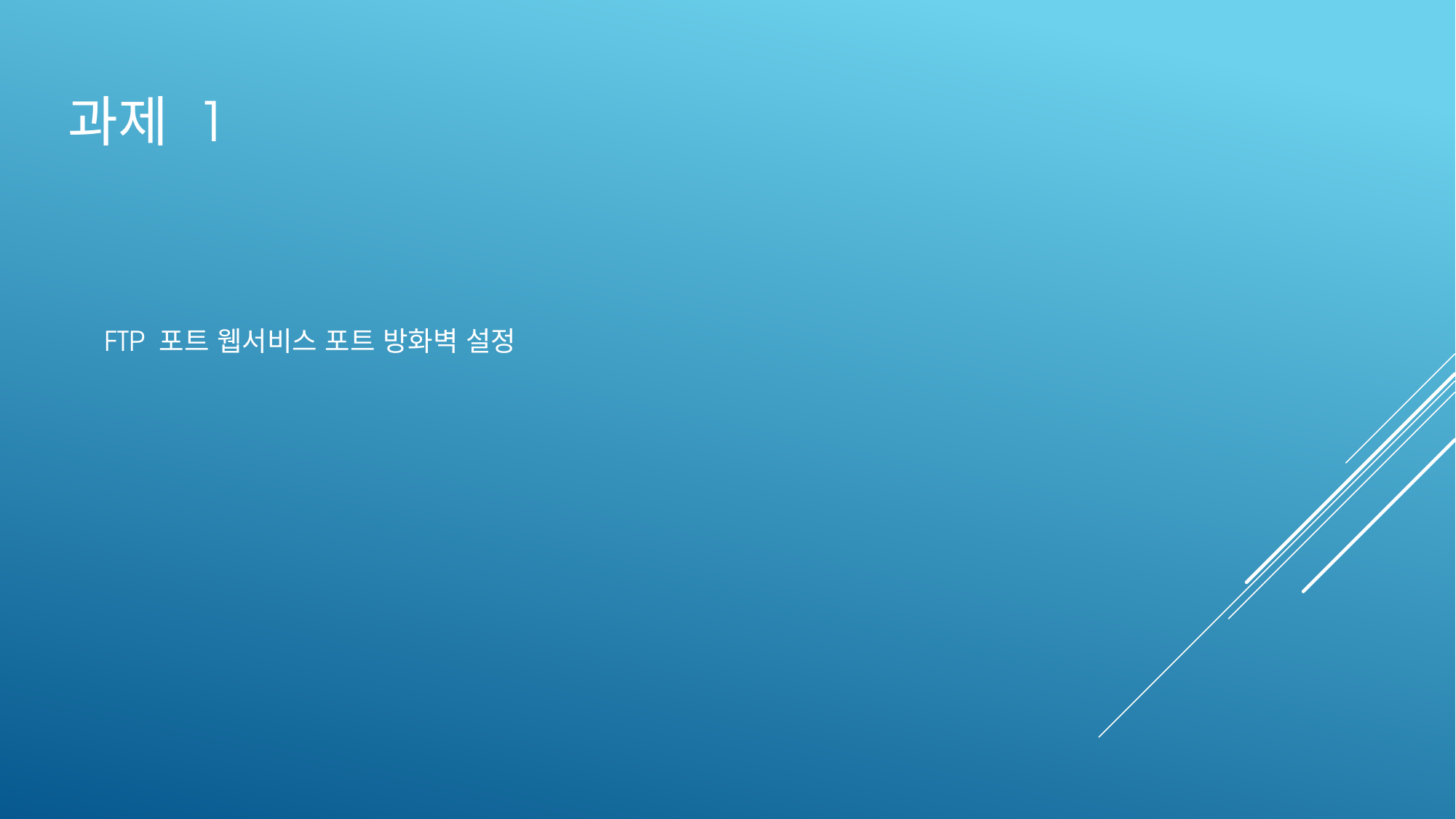

# 과제 1
FTP 포트 웹서비스 포트 방화벽 설정